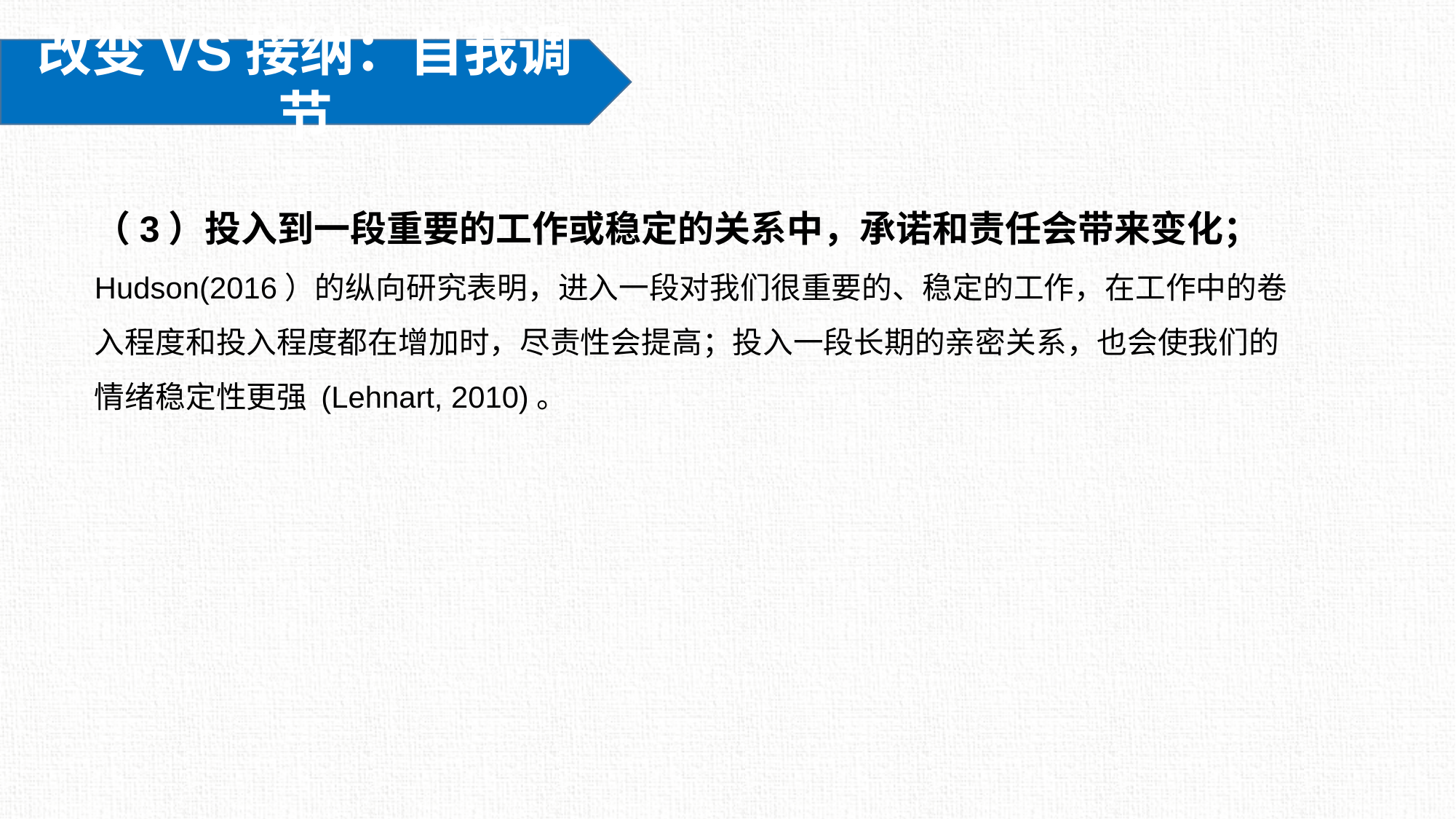

改变VS接纳：自我调节
（3）投入到一段重要的工作或稳定的关系中，承诺和责任会带来变化；
Hudson(2016）的纵向研究表明，进入一段对我们很重要的、稳定的工作，在工作中的卷入程度和投入程度都在增加时，尽责性会提高；投入一段长期的亲密关系，也会使我们的情绪稳定性更强 (Lehnart, 2010)。